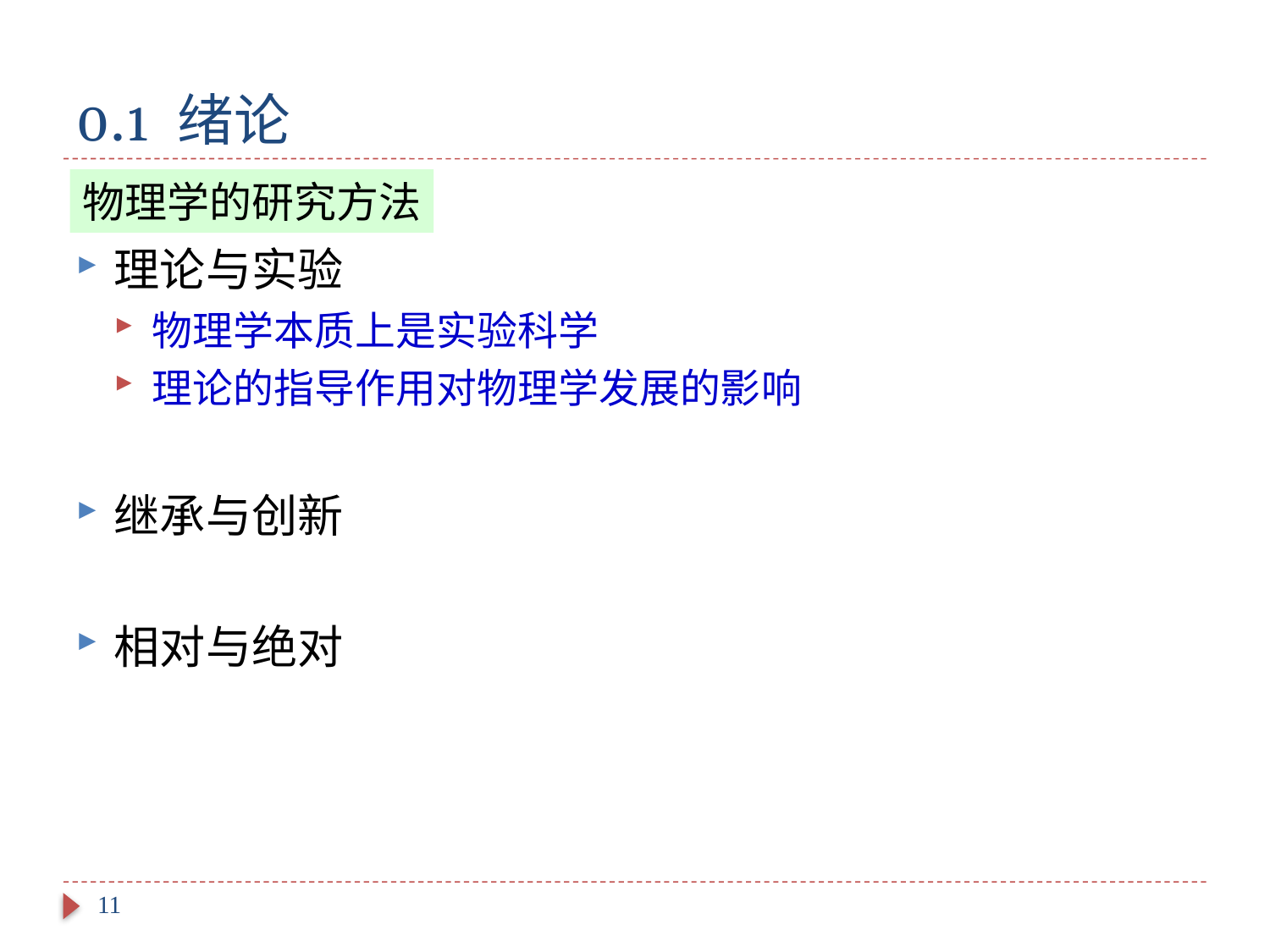

# 0.1 绪论

理论与实验
物理学本质上是实验科学
理论的指导作用对物理学发展的影响

继承与创新

相对与绝对

物理学的研究方法
11